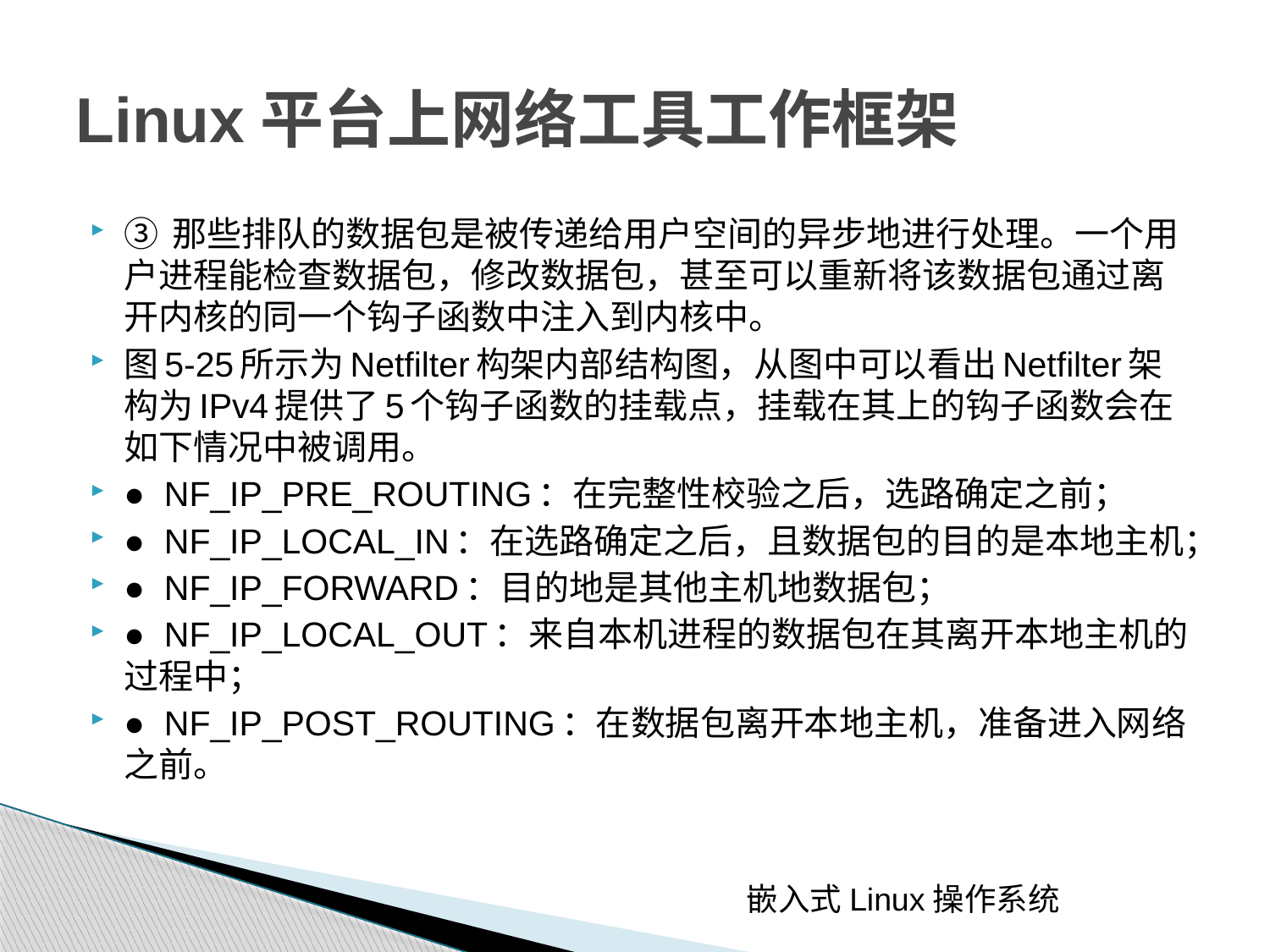

# Linux平台上网络工具工作框架
③ 那些排队的数据包是被传递给用户空间的异步地进行处理。一个用户进程能检查数据包，修改数据包，甚至可以重新将该数据包通过离开内核的同一个钩子函数中注入到内核中。
图5-25所示为Netfilter构架内部结构图，从图中可以看出Netfilter架构为IPv4提供了5个钩子函数的挂载点，挂载在其上的钩子函数会在如下情况中被调用。
●  NF_IP_PRE_ROUTING：在完整性校验之后，选路确定之前；
●  NF_IP_LOCAL_IN：在选路确定之后，且数据包的目的是本地主机；
●  NF_IP_FORWARD：目的地是其他主机地数据包；
●  NF_IP_LOCAL_OUT：来自本机进程的数据包在其离开本地主机的过程中；
●  NF_IP_POST_ROUTING：在数据包离开本地主机，准备进入网络之前。
嵌入式Linux操作系统